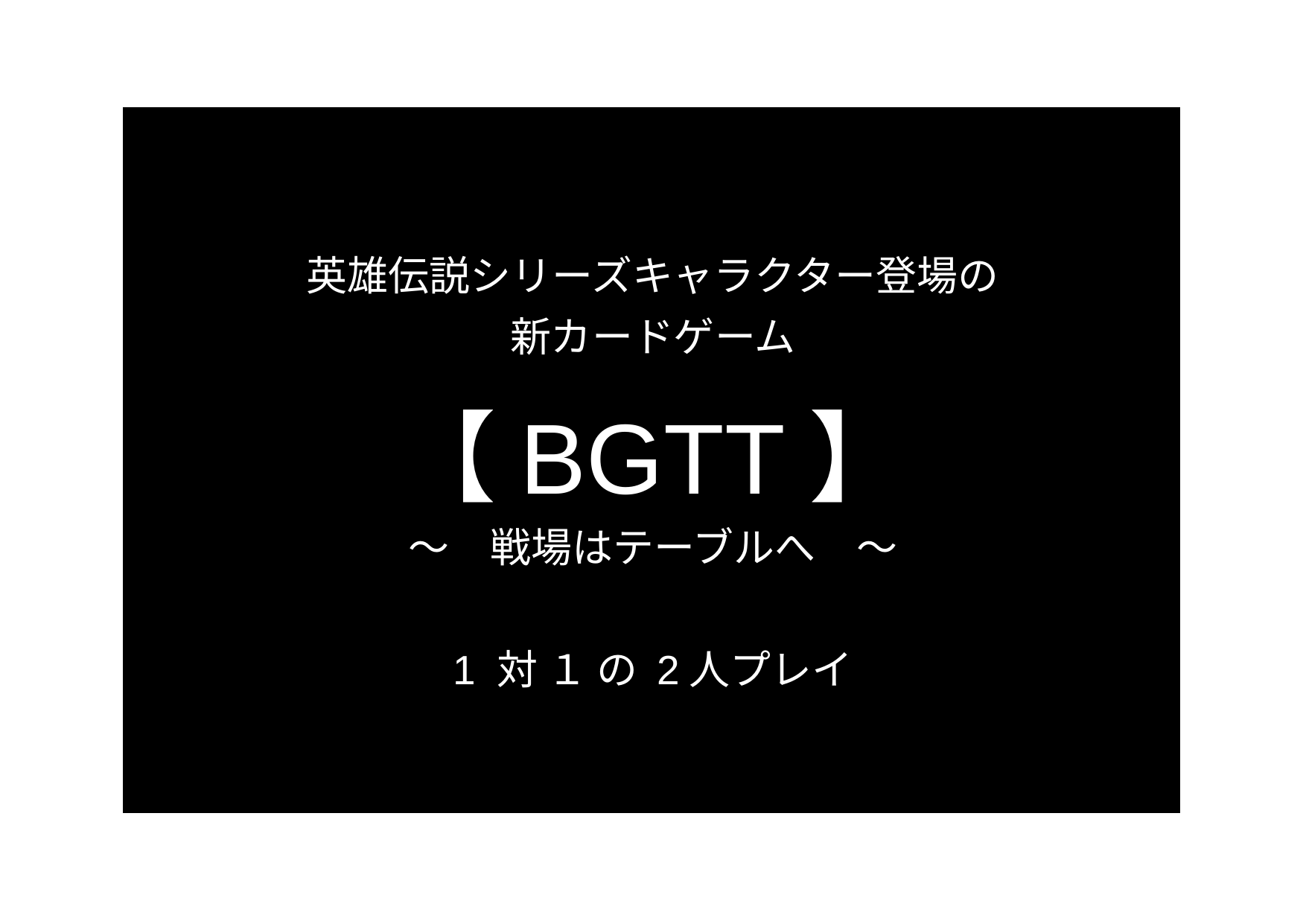

英雄伝説シリーズキャラクター登場の
新カードゲーム
# 【BGTT】
～　戦場はテーブルへ　～

1 対 １ の 2人プレイ